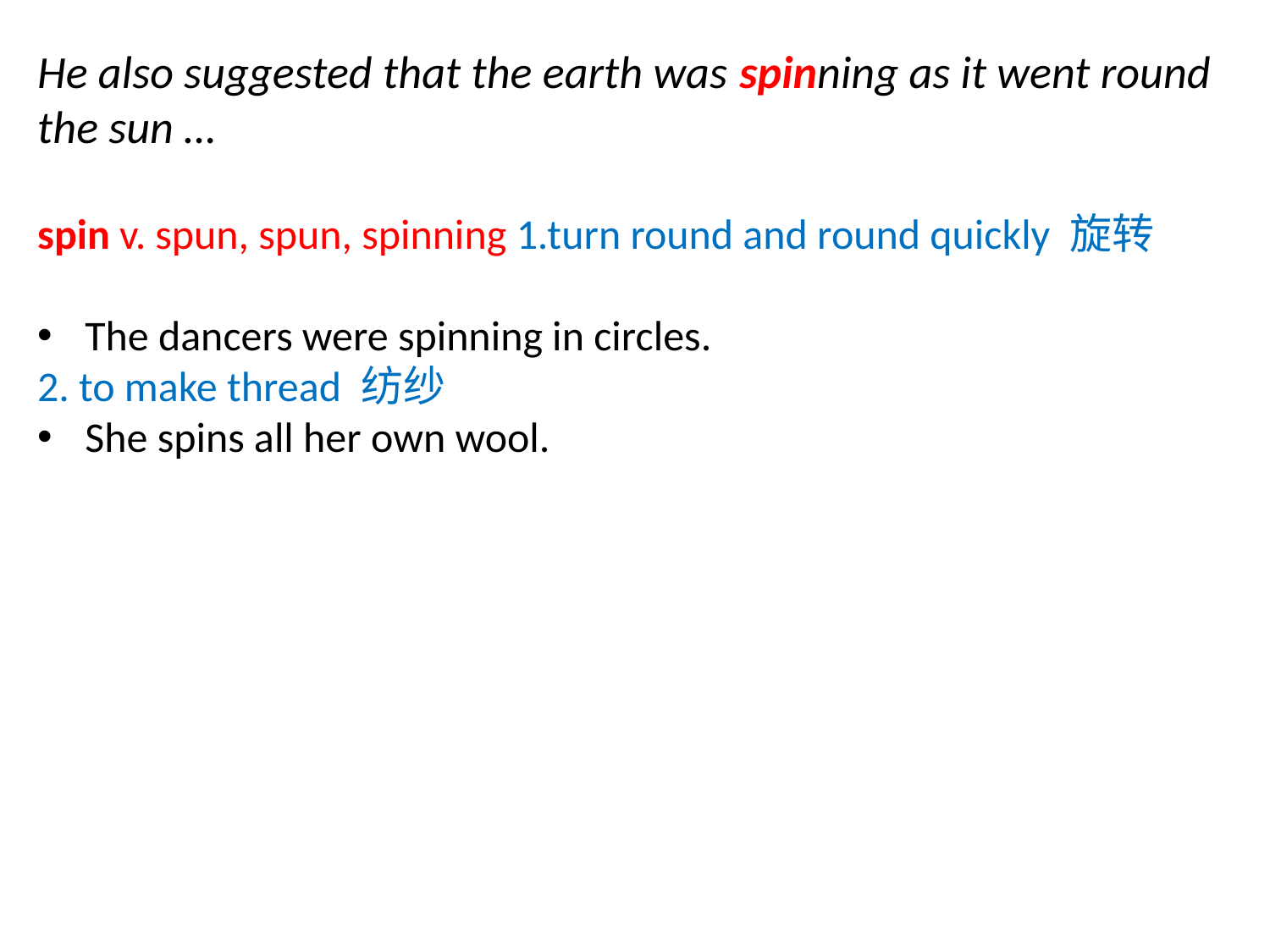

He also suggested that the earth was spinning as it went round the sun …

spin v. spun, spun, spinning 1.turn round and round quickly 旋转

The dancers were spinning in circles.
2. to make thread 纺纱
She spins all her own wool.